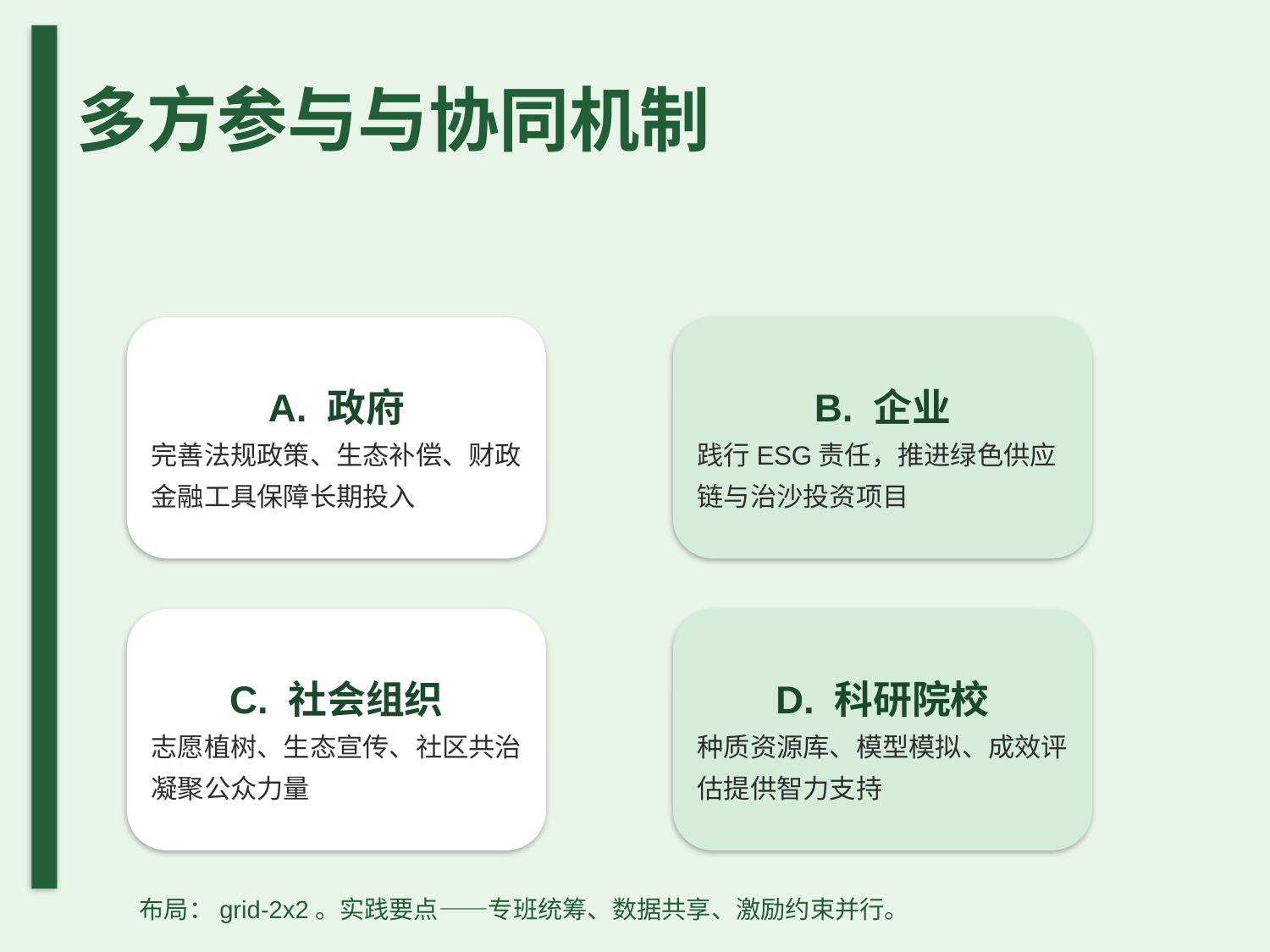

# 多方参与与协同机制
A. 政府
完善法规政策、生态补偿、财政金融工具保障长期投入
B. 企业
践行ESG责任，推进绿色供应链与治沙投资项目
C. 社会组织
志愿植树、生态宣传、社区共治凝聚公众力量
D. 科研院校
种质资源库、模型模拟、成效评估提供智力支持
布局：grid-2x2。实践要点——专班统筹、数据共享、激励约束并行。